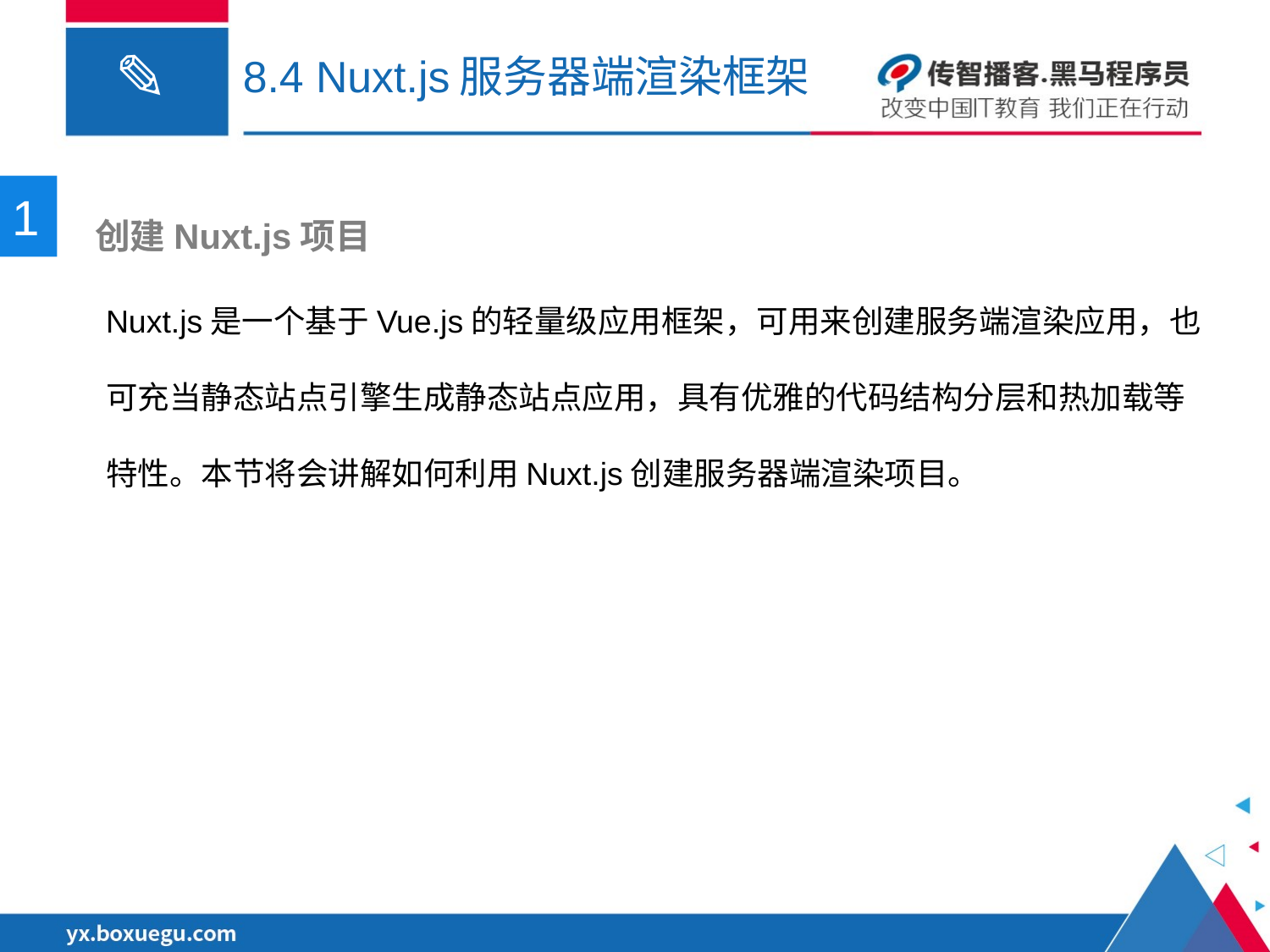

# 8.4 Nuxt.js服务器端渲染框架

1
  创建Nuxt.js项目
Nuxt.js是一个基于Vue.js的轻量级应用框架，可用来创建服务端渲染应用，也可充当静态站点引擎生成静态站点应用，具有优雅的代码结构分层和热加载等特性。本节将会讲解如何利用Nuxt.js创建服务器端渲染项目。